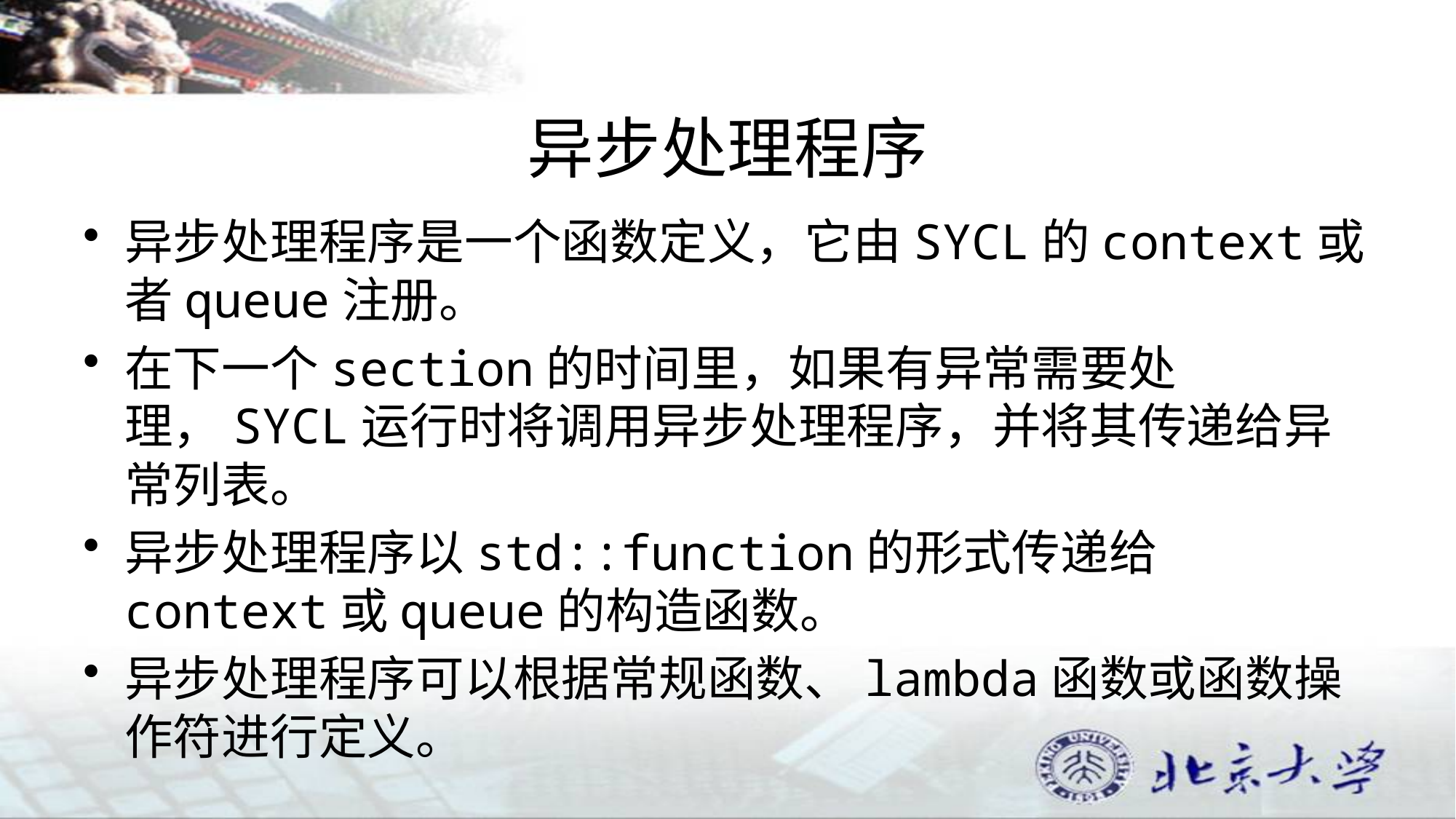

# 异步处理程序
异步处理程序是一个函数定义，它由SYCL的context或者queue注册。
在下一个section的时间里，如果有异常需要处理，SYCL运行时将调用异步处理程序，并将其传递给异常列表。
异步处理程序以std::function的形式传递给context或queue的构造函数。
异步处理程序可以根据常规函数、lambda函数或函数操作符进行定义。